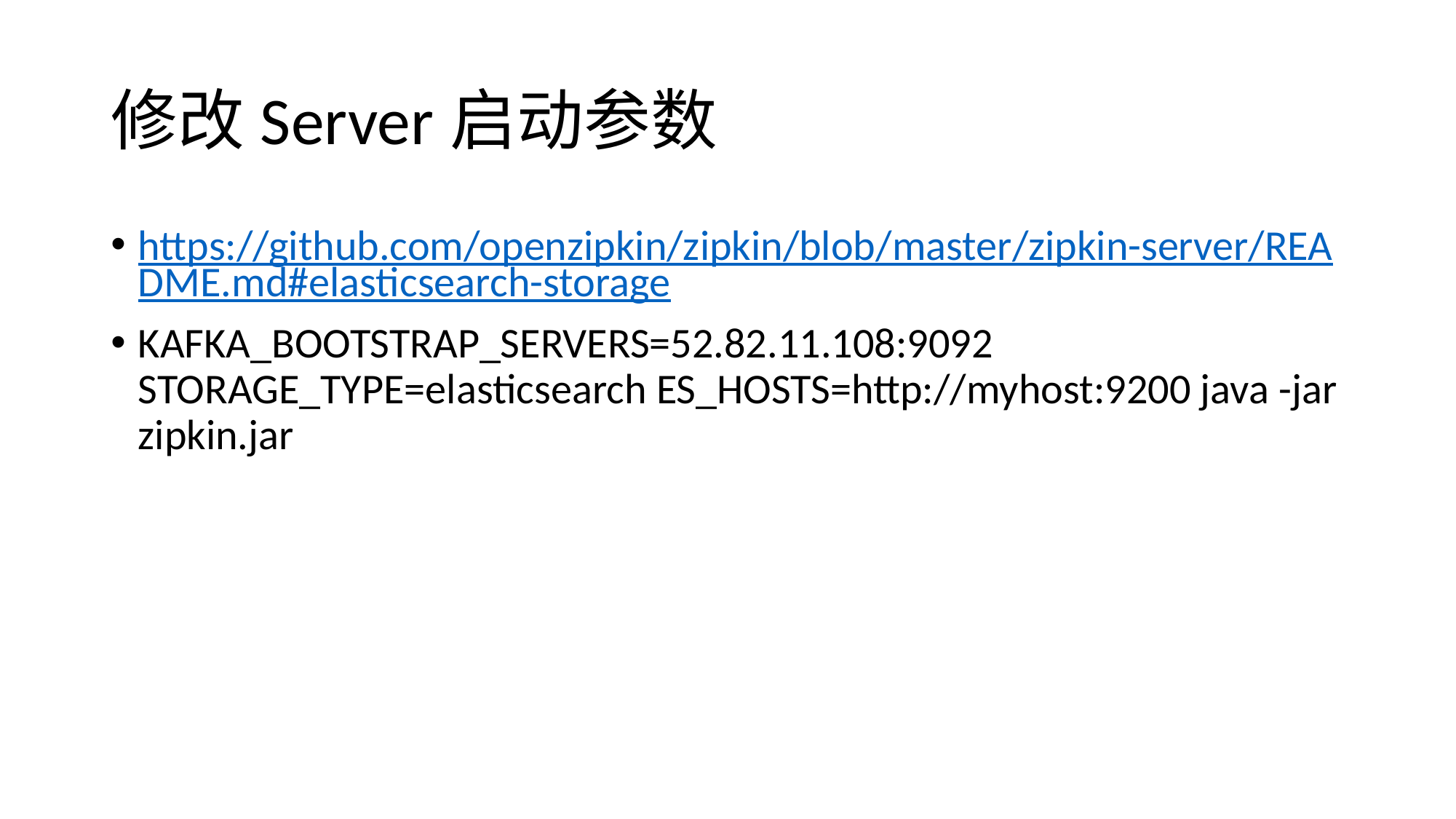

# 修改Server启动参数
https://github.com/openzipkin/zipkin/blob/master/zipkin-server/README.md#elasticsearch-storage
KAFKA_BOOTSTRAP_SERVERS=52.82.11.108:9092    STORAGE_TYPE=elasticsearch ES_HOSTS=http://myhost:9200 java -jar zipkin.jar